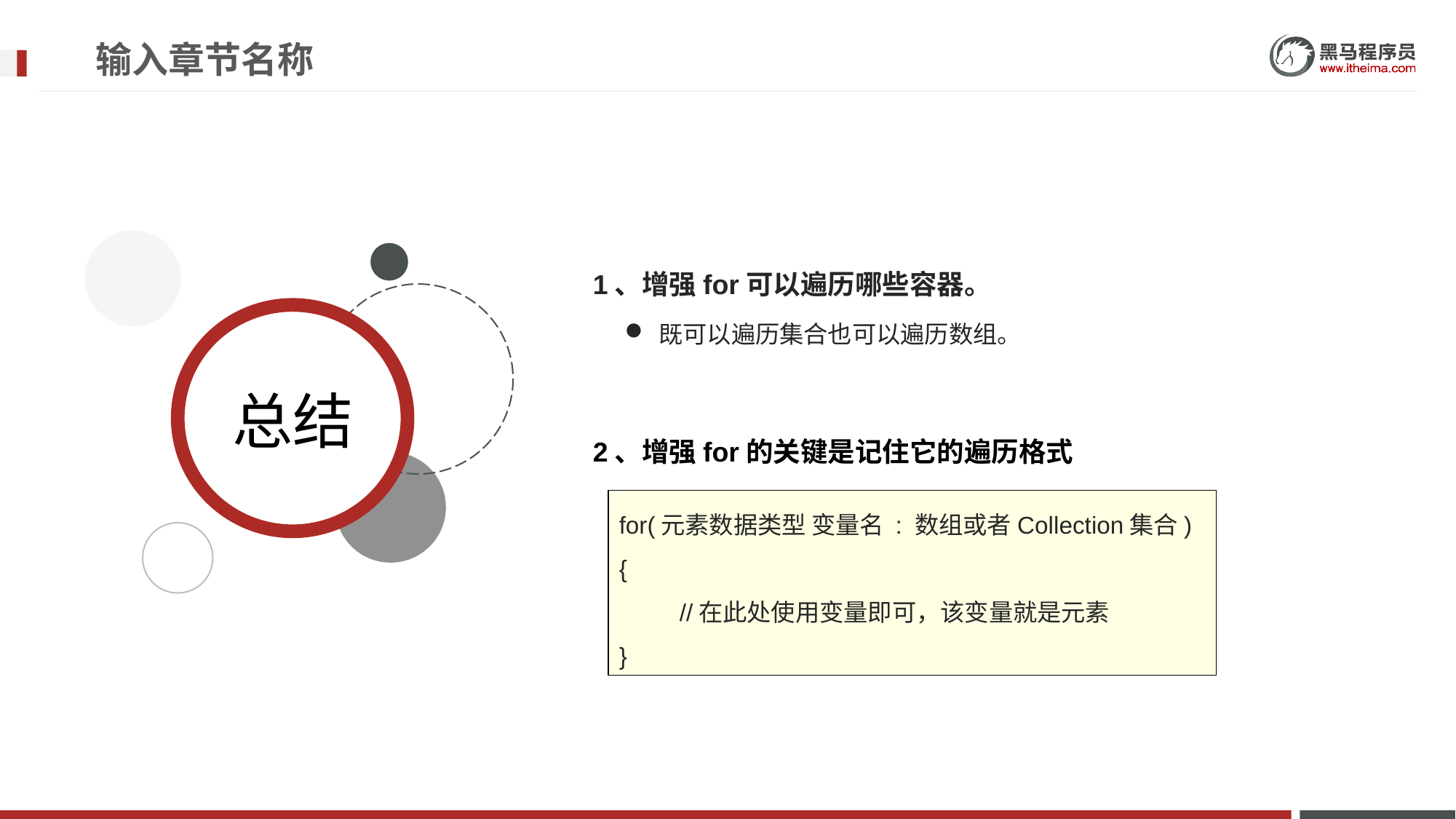

# 输入章节名称
1、增强for可以遍历哪些容器。
既可以遍历集合也可以遍历数组。

2、增强for的关键是记住它的遍历格式
for(元素数据类型 变量名 : 数组或者Collection集合) {
         //在此处使用变量即可，该变量就是元素
}